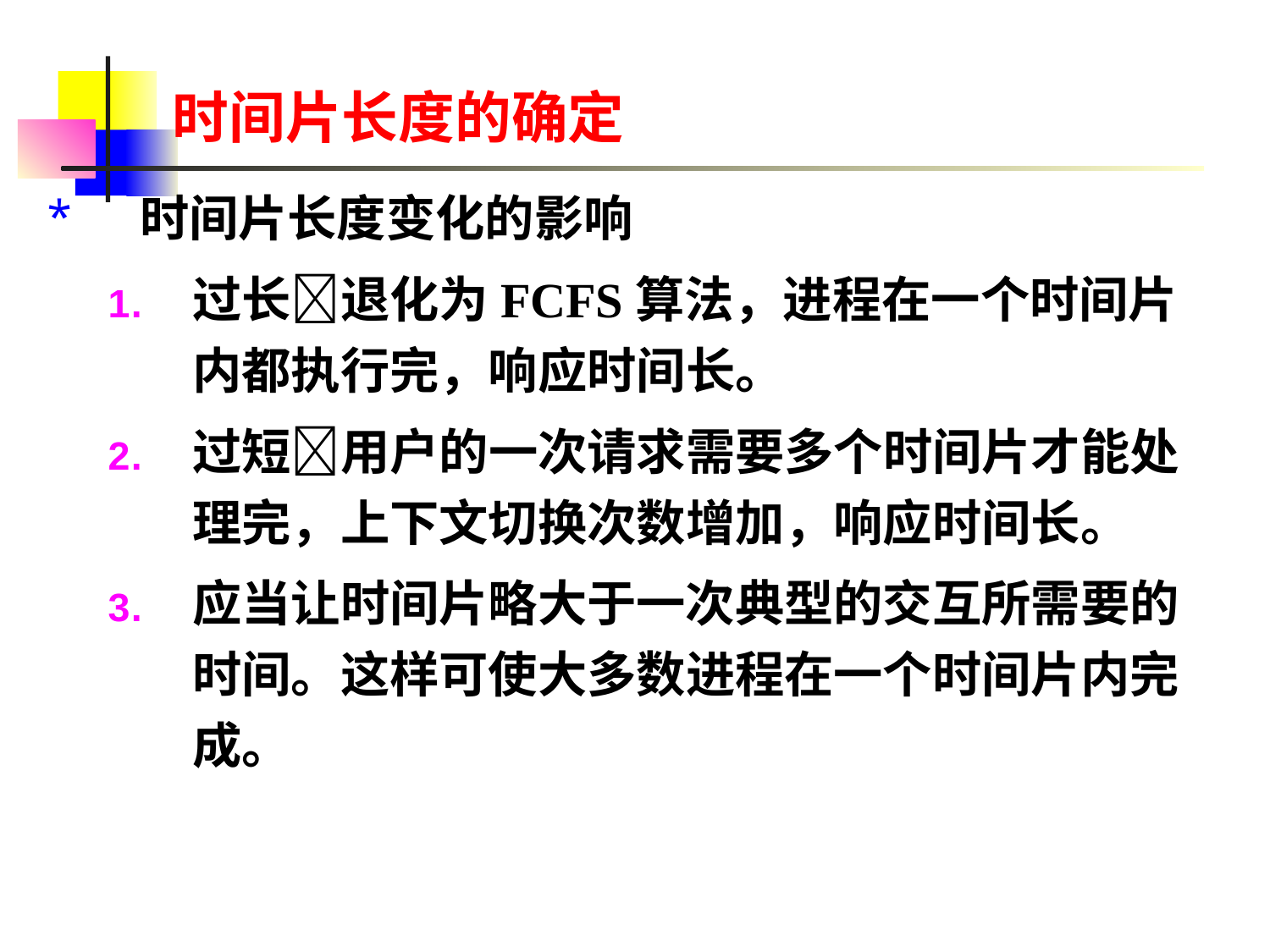

# 时间片长度的确定
时间片长度变化的影响
过长→退化为FCFS算法，进程在一个时间片内都执行完，响应时间长。
过短→用户的一次请求需要多个时间片才能处理完，上下文切换次数增加，响应时间长。
应当让时间片略大于一次典型的交互所需要的时间。这样可使大多数进程在一个时间片内完成。